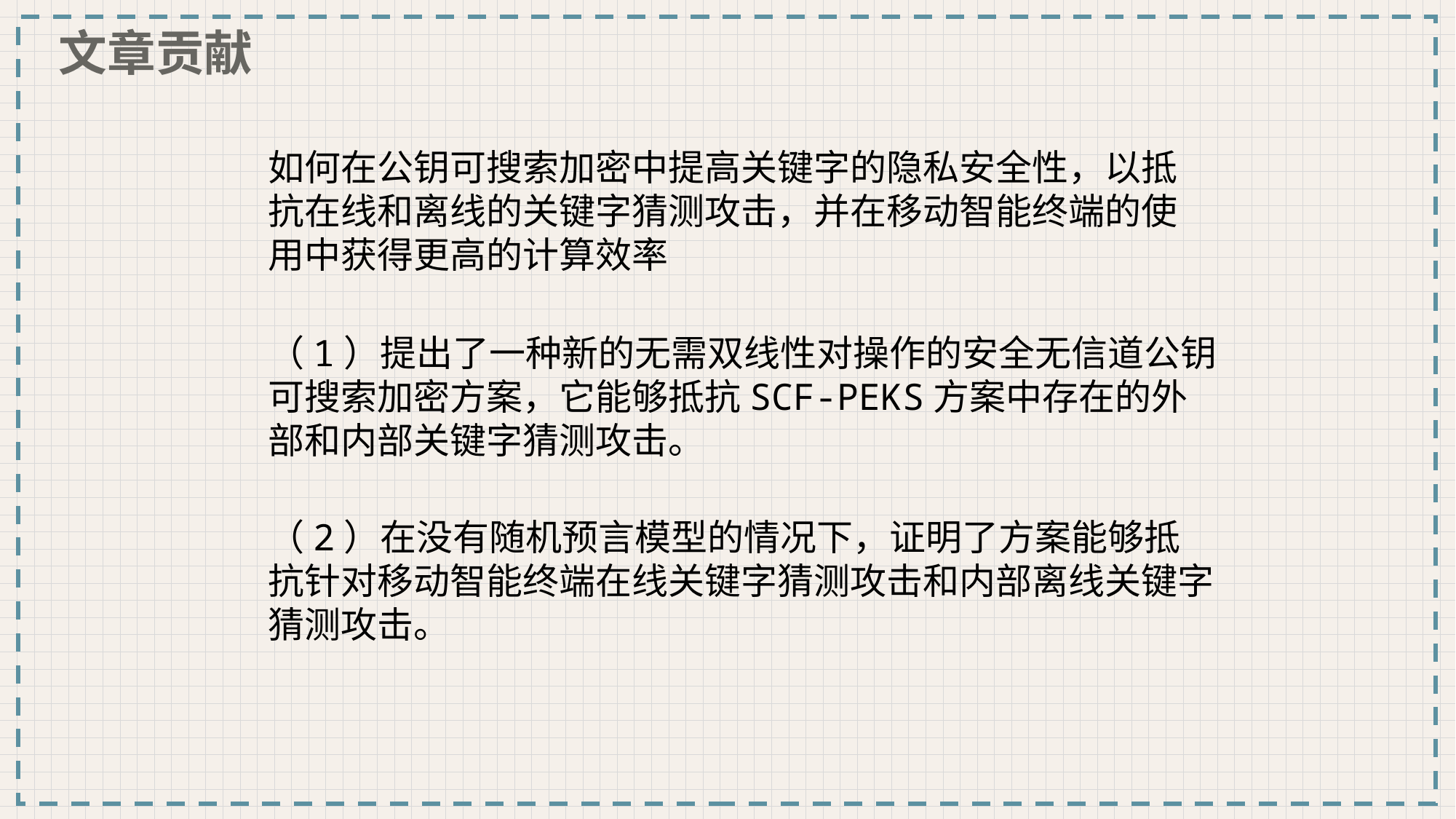

文章贡献
如何在公钥可搜索加密中提高关键字的隐私安全性，以抵抗在线和离线的关键字猜测攻击，并在移动智能终端的使用中获得更高的计算效率
（1）提出了一种新的无需双线性对操作的安全无信道公钥可搜索加密方案，它能够抵抗SCF-PEKS方案中存在的外部和内部关键字猜测攻击。
（2）在没有随机预言模型的情况下，证明了方案能够抵抗针对移动智能终端在线关键字猜测攻击和内部离线关键字猜测攻击。